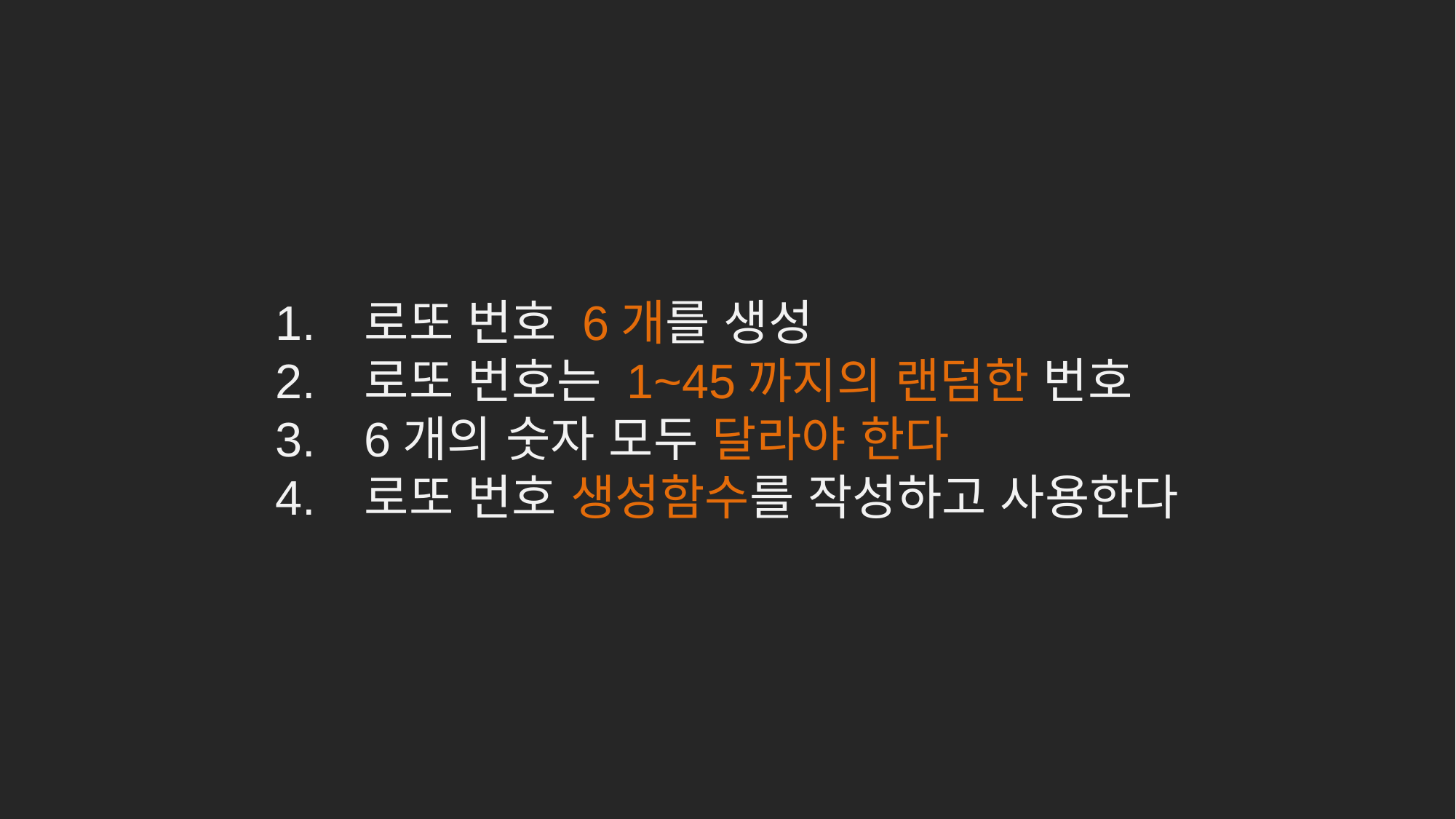

로또 번호 6개를 생성
로또 번호는 1~45까지의 랜덤한 번호
6개의 숫자 모두 달라야 한다
로또 번호 생성함수를 작성하고 사용한다